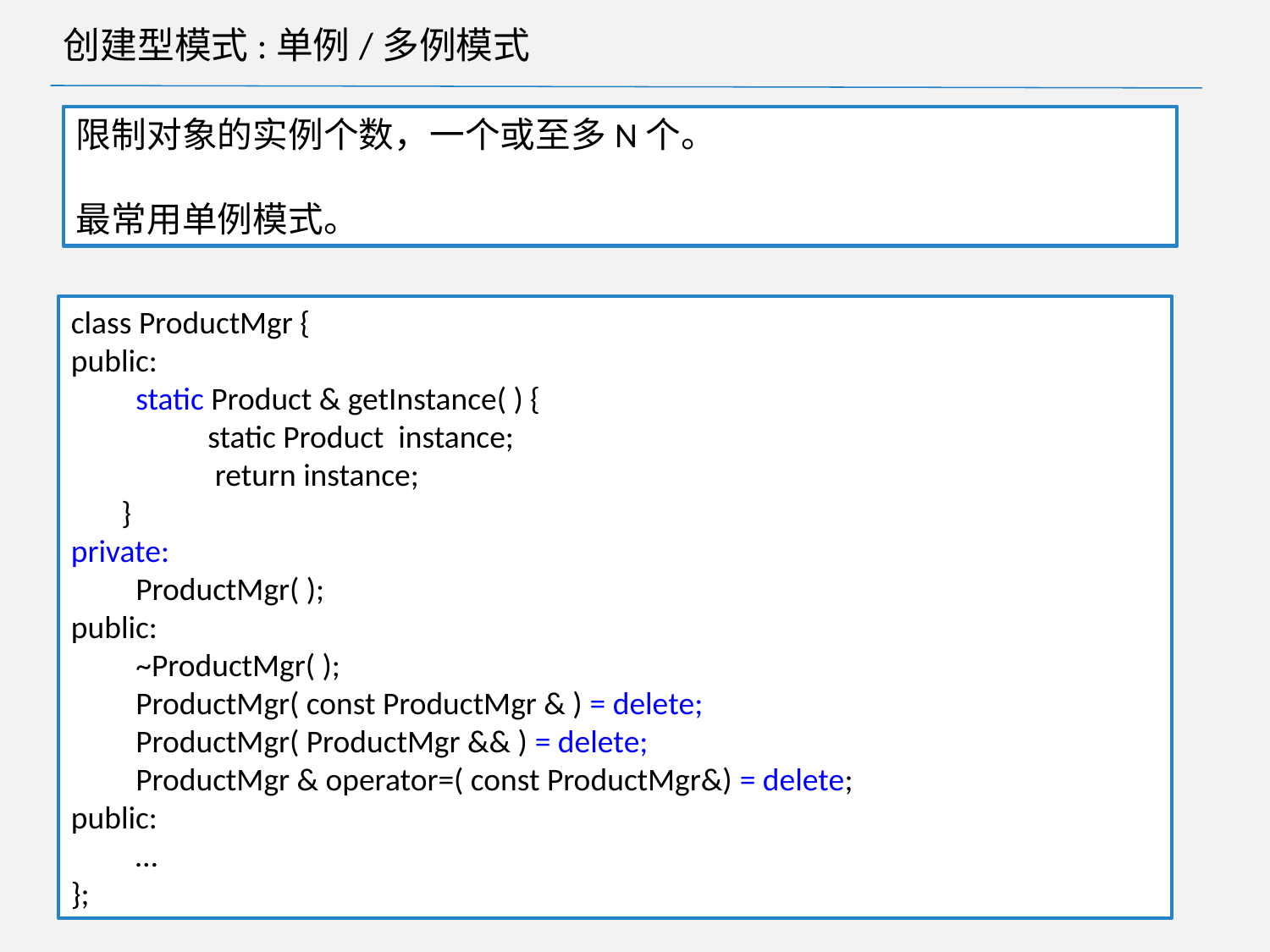

# 创建型模式:单例/多例模式
限制对象的实例个数，一个或至多N个。

最常用单例模式。
class ProductMgr {
public:
         static Product & getInstance( ) {
                   static Product  instance;
                    return instance;
       }
private:
         ProductMgr( );
public:
         ~ProductMgr( );
         ProductMgr( const ProductMgr & ) = delete;
         ProductMgr( ProductMgr && ) = delete;
         ProductMgr & operator=( const ProductMgr&) = delete;
public:
         …
};